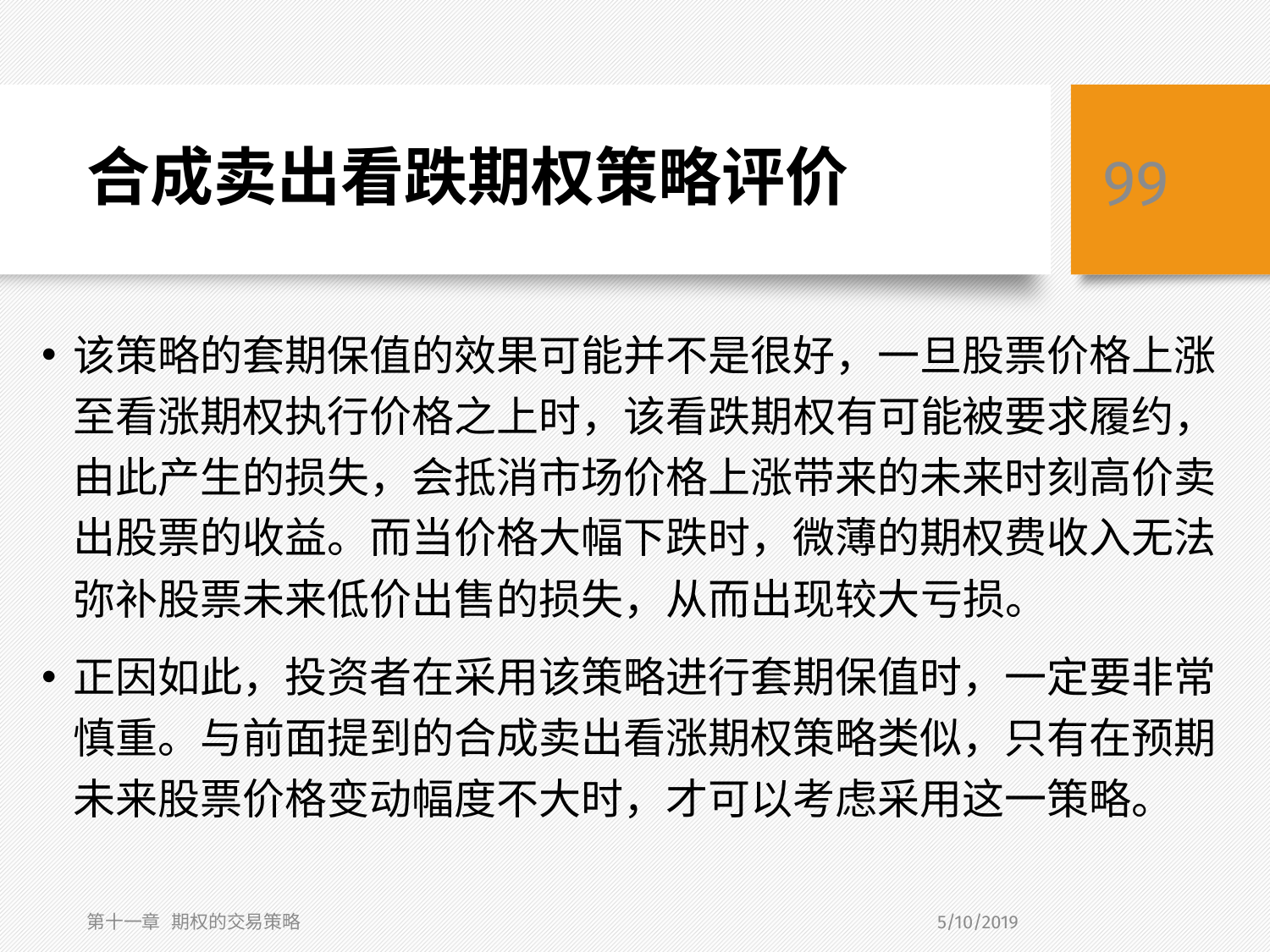

# 合成卖出看跌期权策略评价
99
该策略的套期保值的效果可能并不是很好，一旦股票价格上涨至看涨期权执行价格之上时，该看跌期权有可能被要求履约，由此产生的损失，会抵消市场价格上涨带来的未来时刻高价卖出股票的收益。而当价格大幅下跌时，微薄的期权费收入无法弥补股票未来低价出售的损失，从而出现较大亏损。
正因如此，投资者在采用该策略进行套期保值时，一定要非常慎重。与前面提到的合成卖出看涨期权策略类似，只有在预期未来股票价格变动幅度不大时，才可以考虑采用这一策略。

5/10/2019
第十一章  期权的交易策略